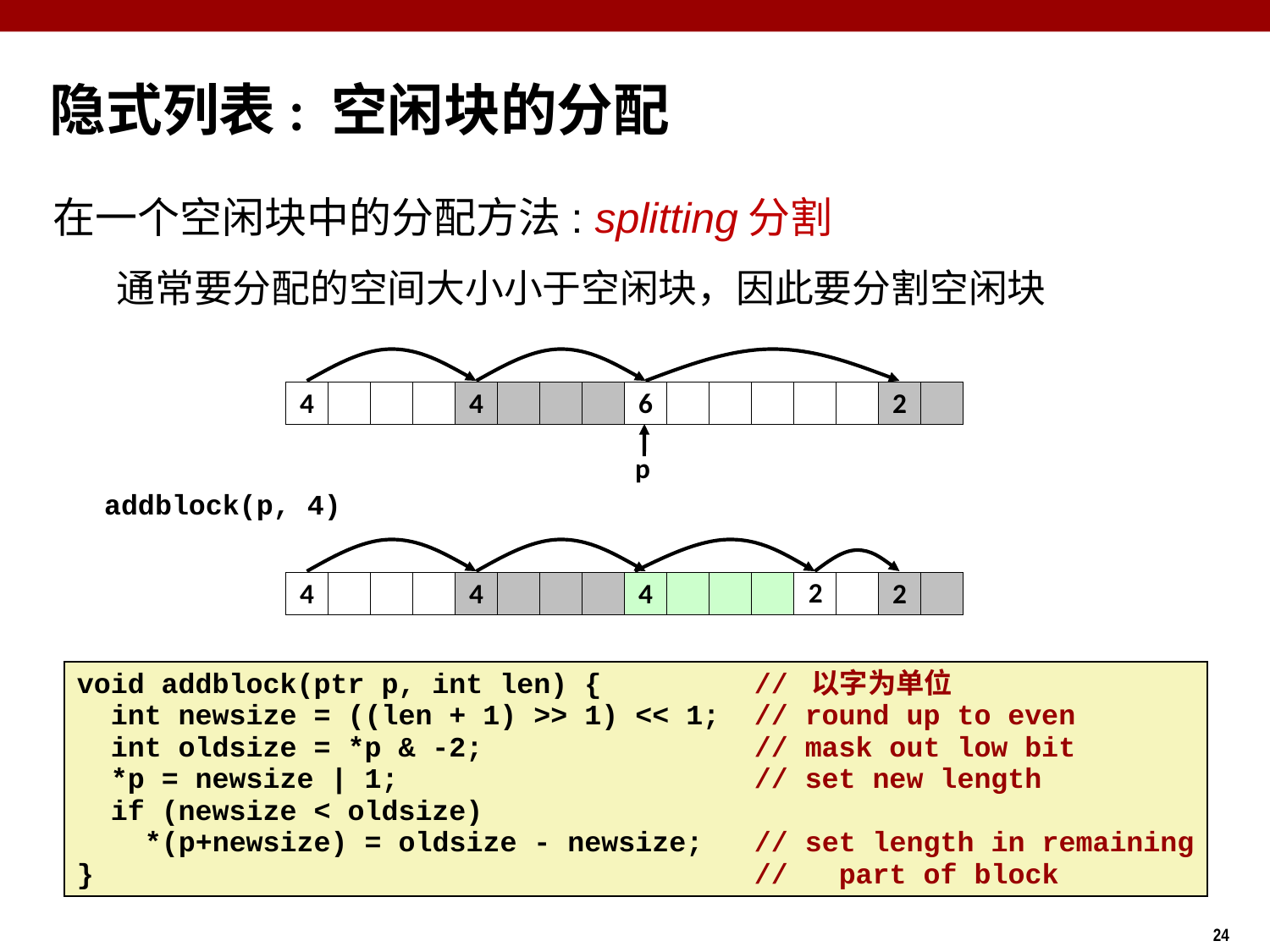

# 隐式列表: 空闲块的分配
在一个空闲块中的分配方法: splitting分割
通常要分配的空间大小小于空闲块，因此要分割空闲块

4

4

6

2

p
addblock(p, 4)

2
4

4

4

2

void addblock(ptr p, int len) {         // 以字为单位
  int newsize = ((len + 1) >> 1) << 1;  // round up to even
  int oldsize = *p & -2;                // mask out low bit
  *p = newsize | 1;                     // set new length
  if (newsize < oldsize)
    *(p+newsize) = oldsize - newsize;   // set length in remaining
}                                       //   part of block